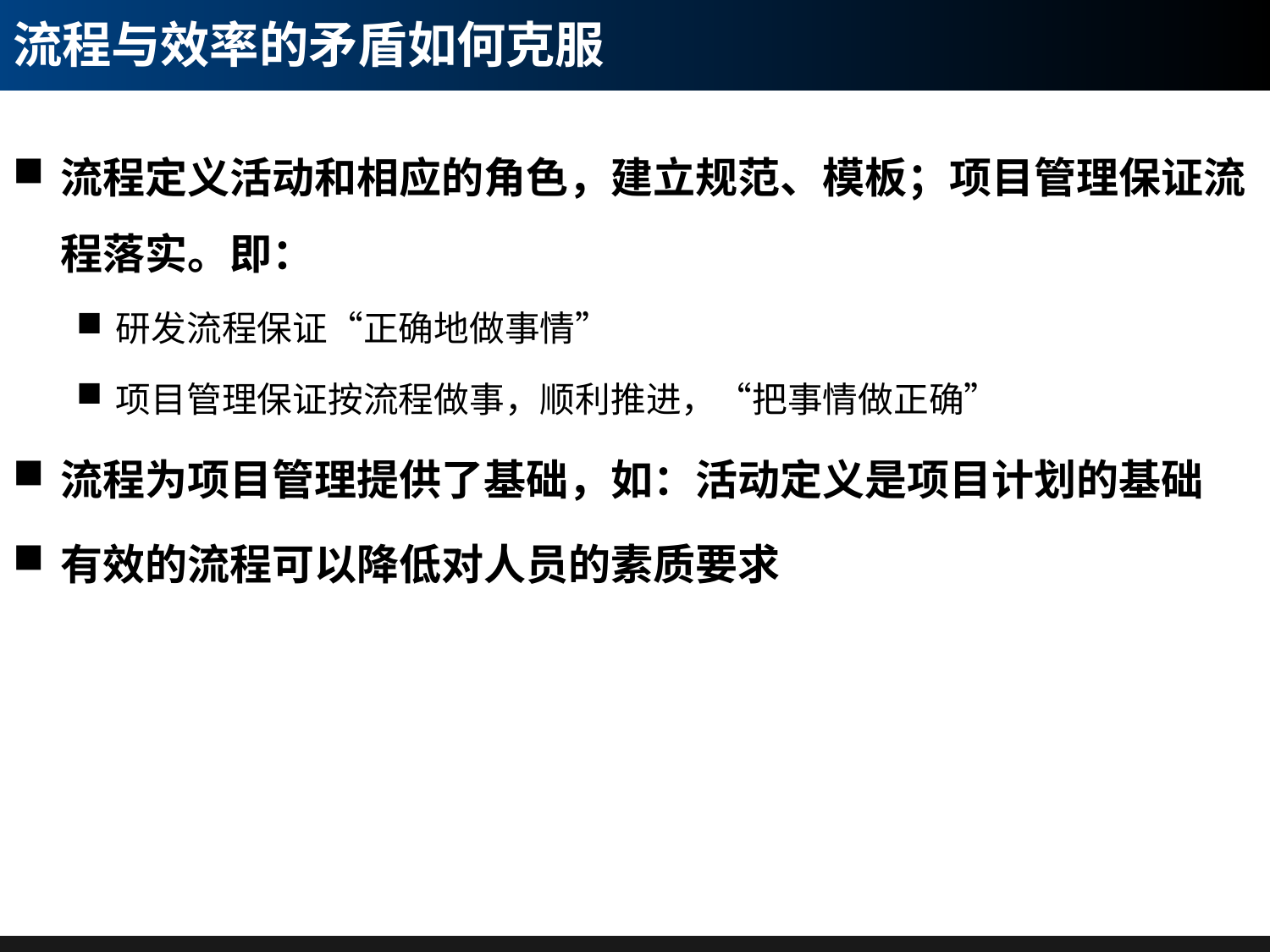

# 流程与效率的矛盾如何克服
流程定义活动和相应的角色，建立规范、模板；项目管理保证流程落实。即：
研发流程保证“正确地做事情”
项目管理保证按流程做事，顺利推进，“把事情做正确”
流程为项目管理提供了基础，如：活动定义是项目计划的基础
有效的流程可以降低对人员的素质要求